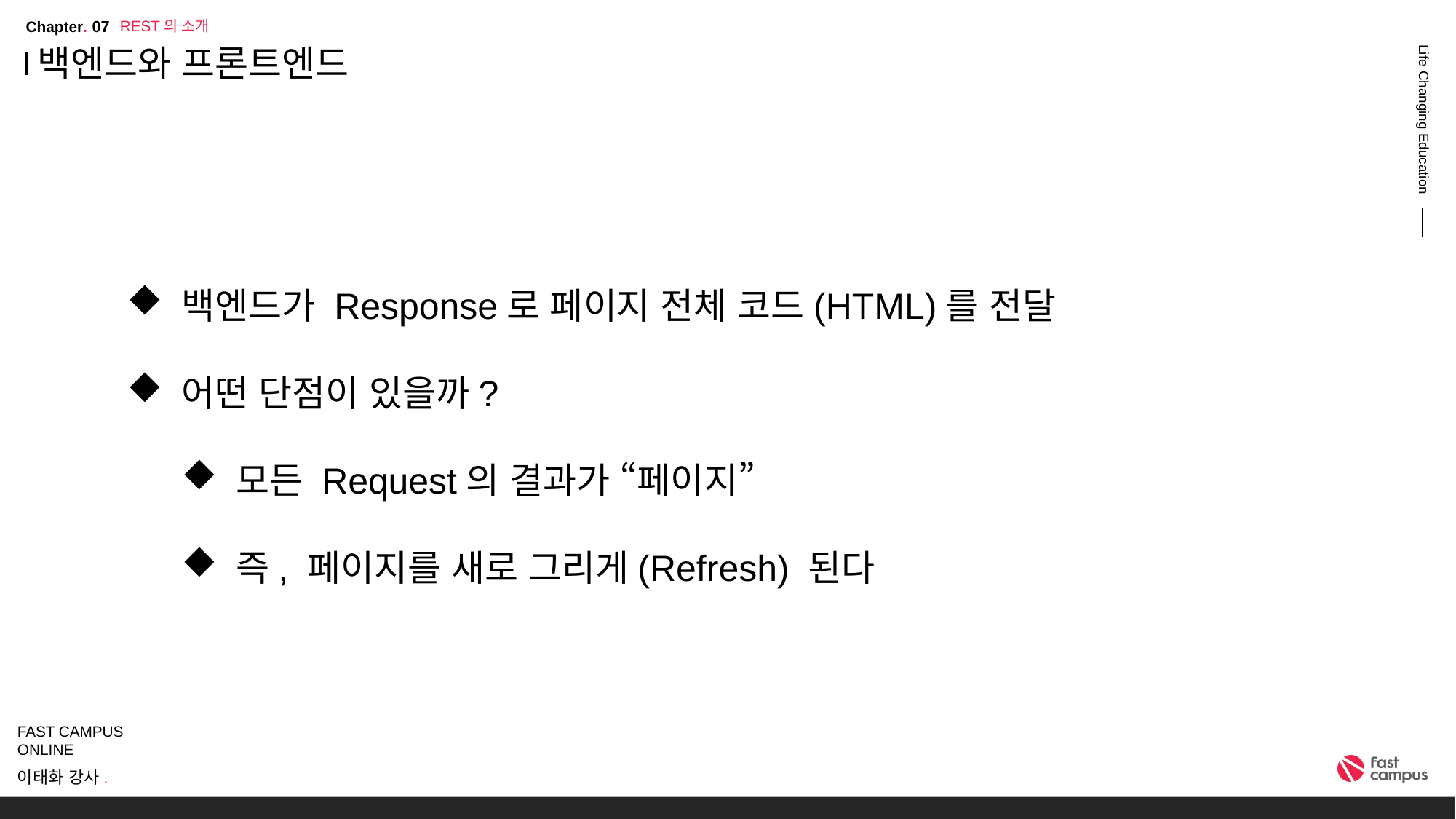

REST의 소개
07
# 백엔드와 프론트엔드
백엔드가 Response로 페이지 전체 코드(HTML)를 전달
어떤 단점이 있을까?
모든 Request의 결과가 “페이지”
즉, 페이지를 새로 그리게(Refresh) 된다